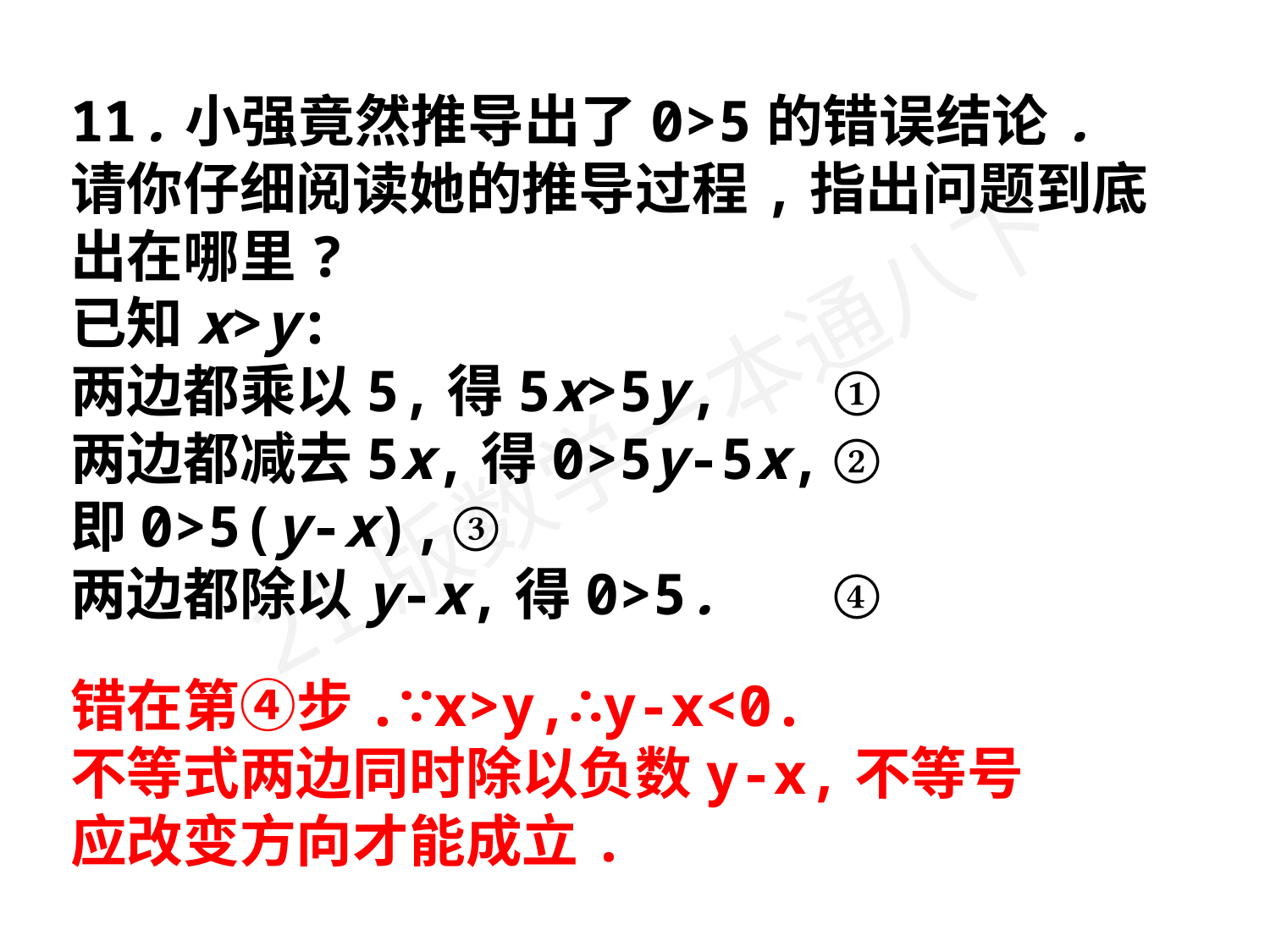

11.小强竟然推导出了0>5的错误结论.请你仔细阅读她的推导过程,指出问题到底出在哪里?
已知x>y:
两边都乘以5,得5x>5y,	①
两边都减去5x,得0>5y-5x,	②
即0>5(y-x),	③
两边都除以y-x,得0>5.	④
错在第④步.∵x>y,∴y-x<0.
不等式两边同时除以负数y-x,不等号应改变方向才能成立.